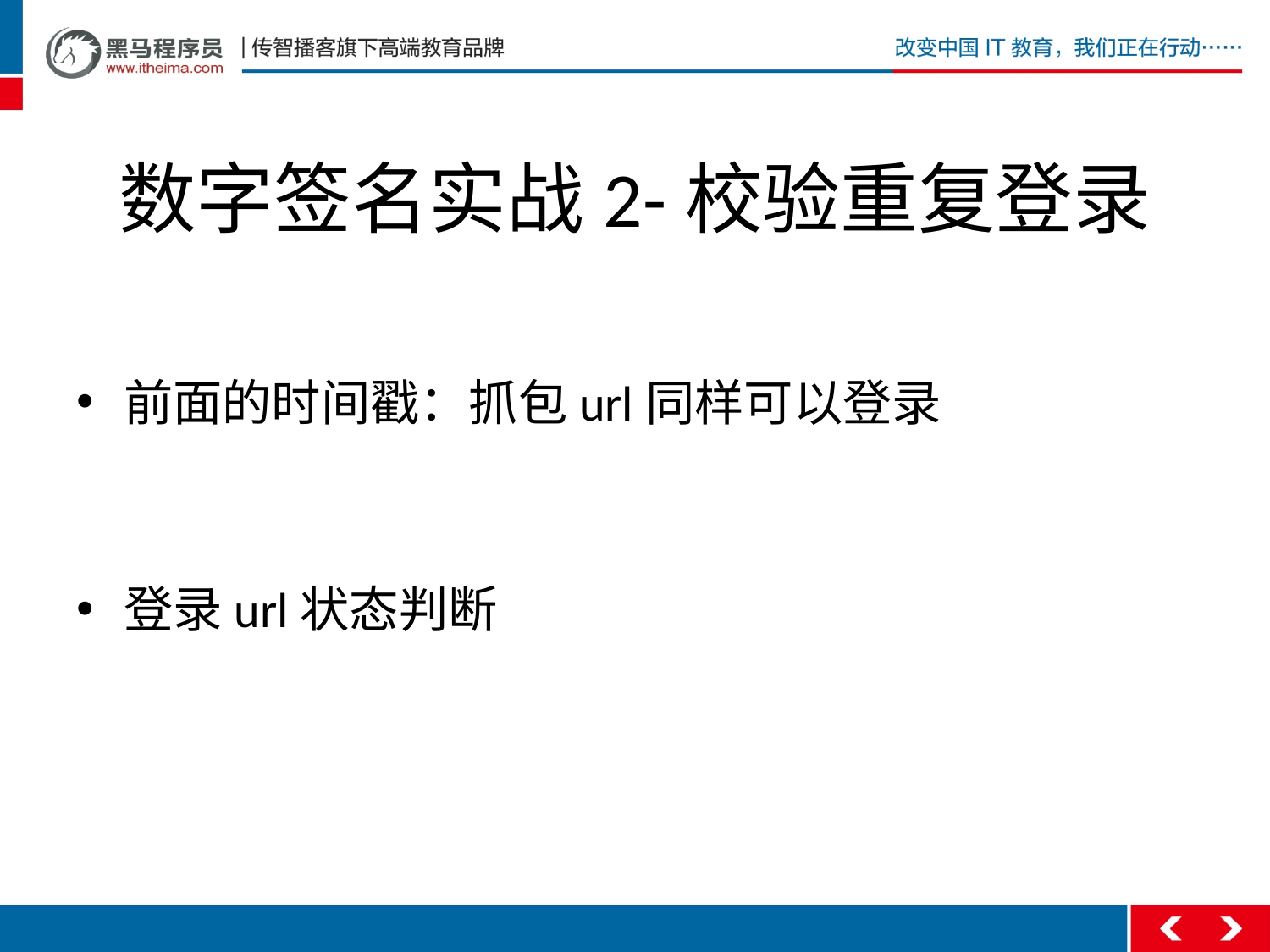

# 数字签名实战2-校验重复登录

前面的时间戳：抓包url同样可以登录

登录url状态判断